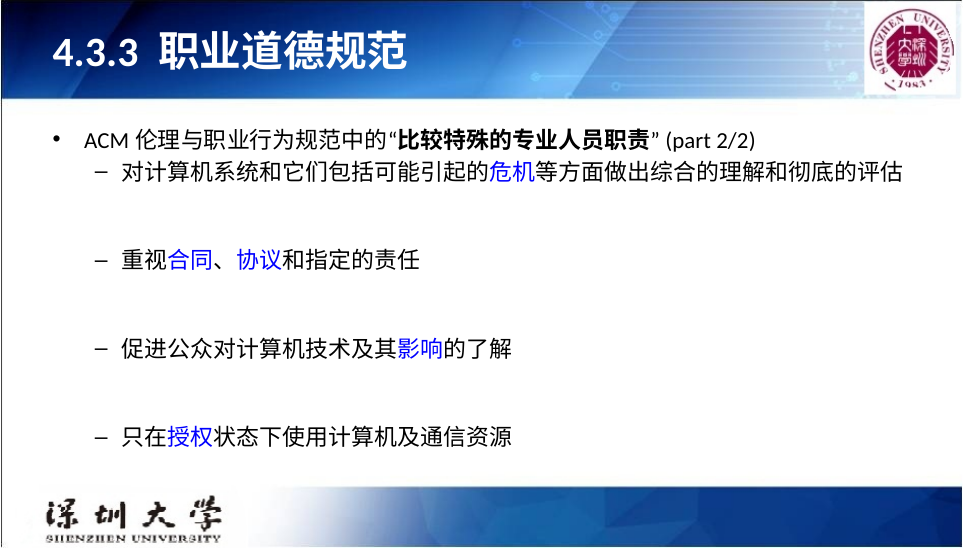

# 4.3.3 职业道德规范
ACM伦理与职业行为规范中的“比较特殊的专业人员职责”(part 2/2)
对计算机系统和它们包括可能引起的危机等方面做出综合的理解和彻底的评估

重视合同、协议和指定的责任

促进公众对计算机技术及其影响的了解

只在授权状态下使用计算机及通信资源
154